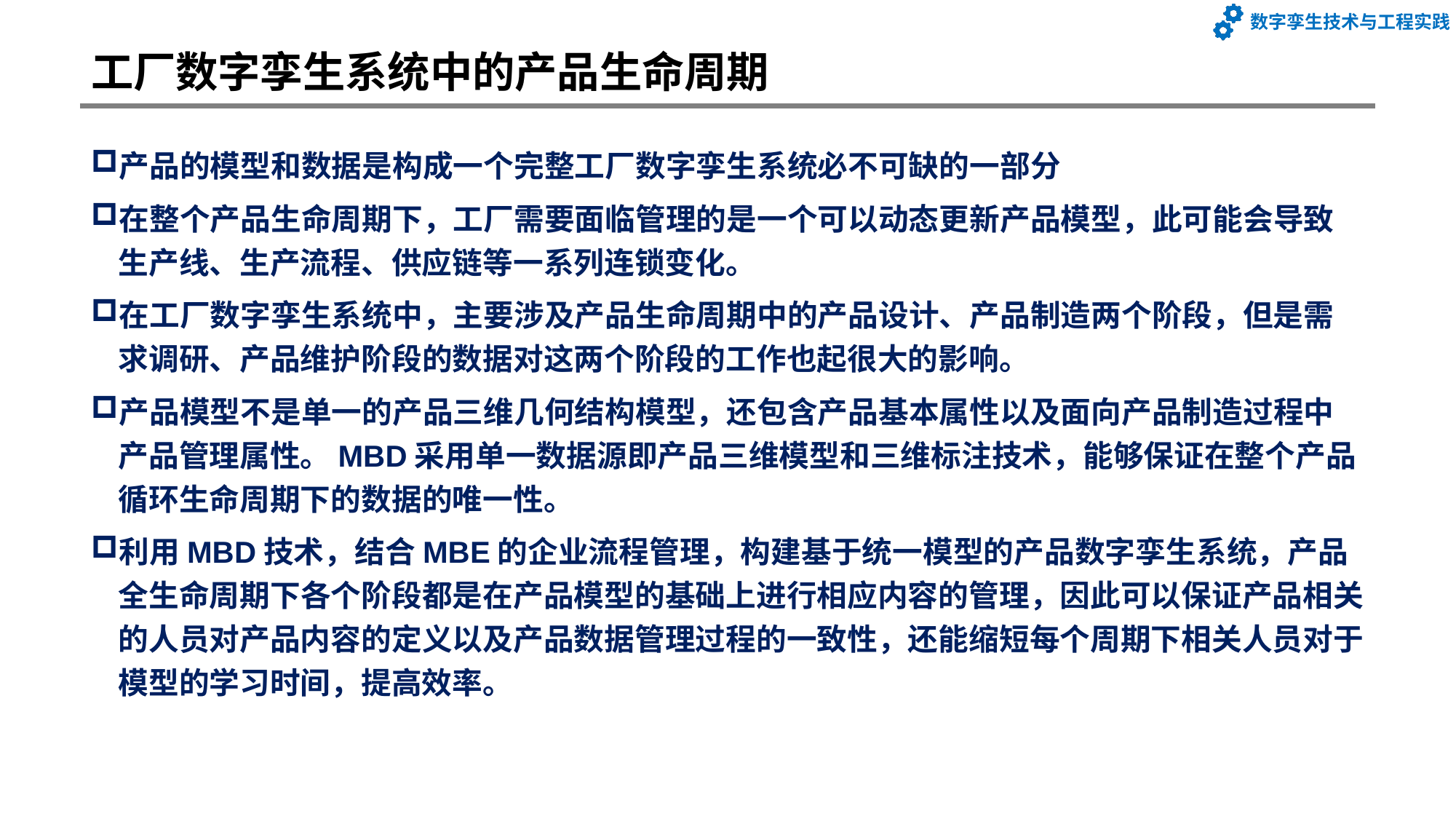

# 工厂数字孪生系统中的产品生命周期
产品的模型和数据是构成一个完整工厂数字孪生系统必不可缺的一部分
在整个产品生命周期下，工厂需要面临管理的是一个可以动态更新产品模型，此可能会导致生产线、生产流程、供应链等一系列连锁变化。
在工厂数字孪生系统中，主要涉及产品生命周期中的产品设计、产品制造两个阶段，但是需求调研、产品维护阶段的数据对这两个阶段的工作也起很大的影响。
产品模型不是单一的产品三维几何结构模型，还包含产品基本属性以及面向产品制造过程中产品管理属性。MBD采用单一数据源即产品三维模型和三维标注技术，能够保证在整个产品循环生命周期下的数据的唯一性。
利用MBD技术，结合MBE的企业流程管理，构建基于统一模型的产品数字孪生系统，产品全生命周期下各个阶段都是在产品模型的基础上进行相应内容的管理，因此可以保证产品相关的人员对产品内容的定义以及产品数据管理过程的一致性，还能缩短每个周期下相关人员对于模型的学习时间，提高效率。